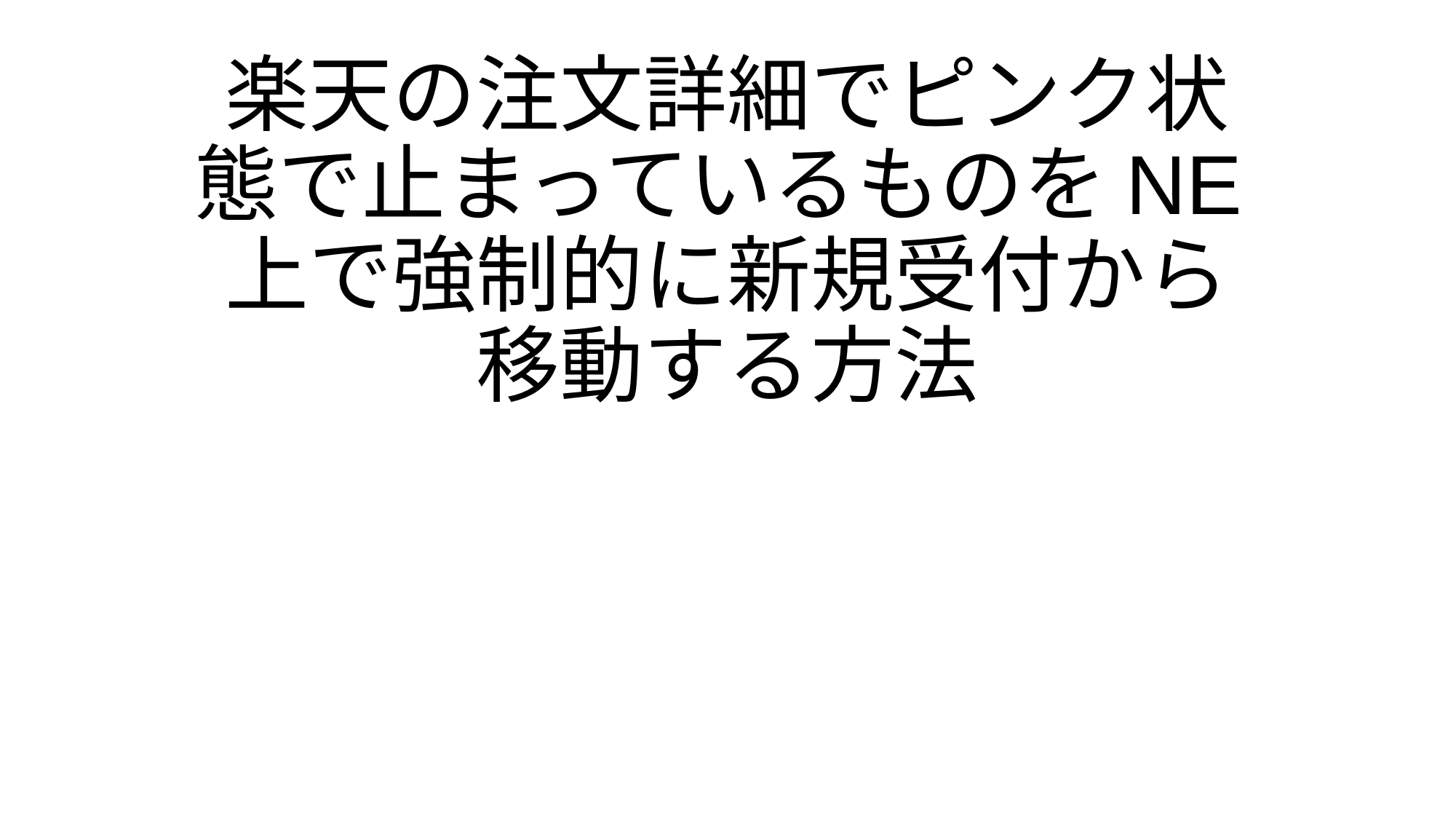

# 楽天の注文詳細でピンク状態で止まっているものをNE上で強制的に新規受付から移動する方法